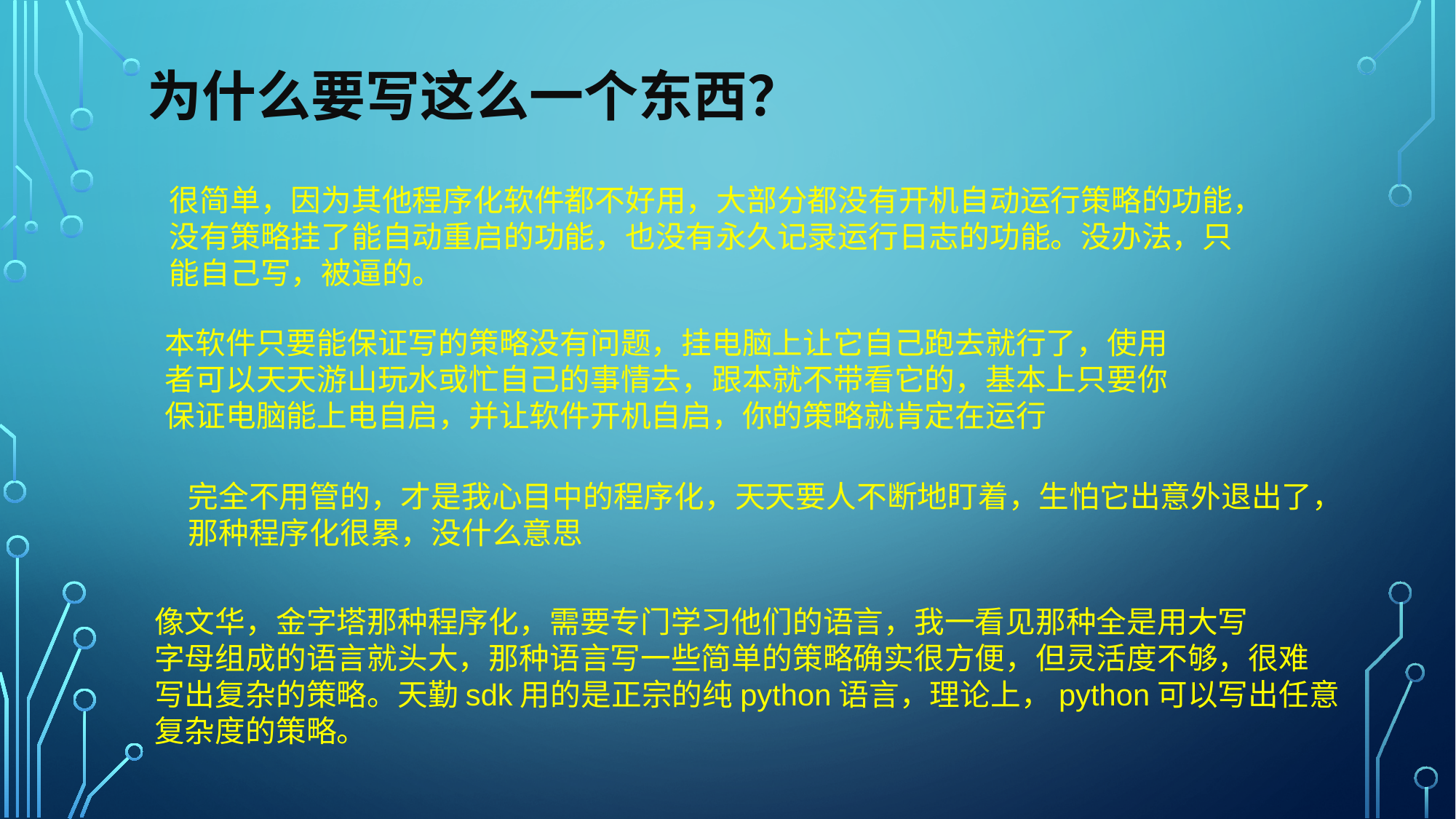

# 为什么要写这么一个东西？
很简单，因为其他程序化软件都不好用，大部分都没有开机自动运行策略的功能，
没有策略挂了能自动重启的功能，也没有永久记录运行日志的功能。没办法，只
能自己写，被逼的。
本软件只要能保证写的策略没有问题，挂电脑上让它自己跑去就行了，使用者可以天天游山玩水或忙自己的事情去，跟本就不带看它的，基本上只要你保证电脑能上电自启，并让软件开机自启，你的策略就肯定在运行
完全不用管的，才是我心目中的程序化，天天要人不断地盯着，生怕它出意外退出了，
那种程序化很累，没什么意思
像文华，金字塔那种程序化，需要专门学习他们的语言，我一看见那种全是用大写
字母组成的语言就头大，那种语言写一些简单的策略确实很方便，但灵活度不够，很难
写出复杂的策略。天勤sdk用的是正宗的纯python语言，理论上，python可以写出任意
复杂度的策略。